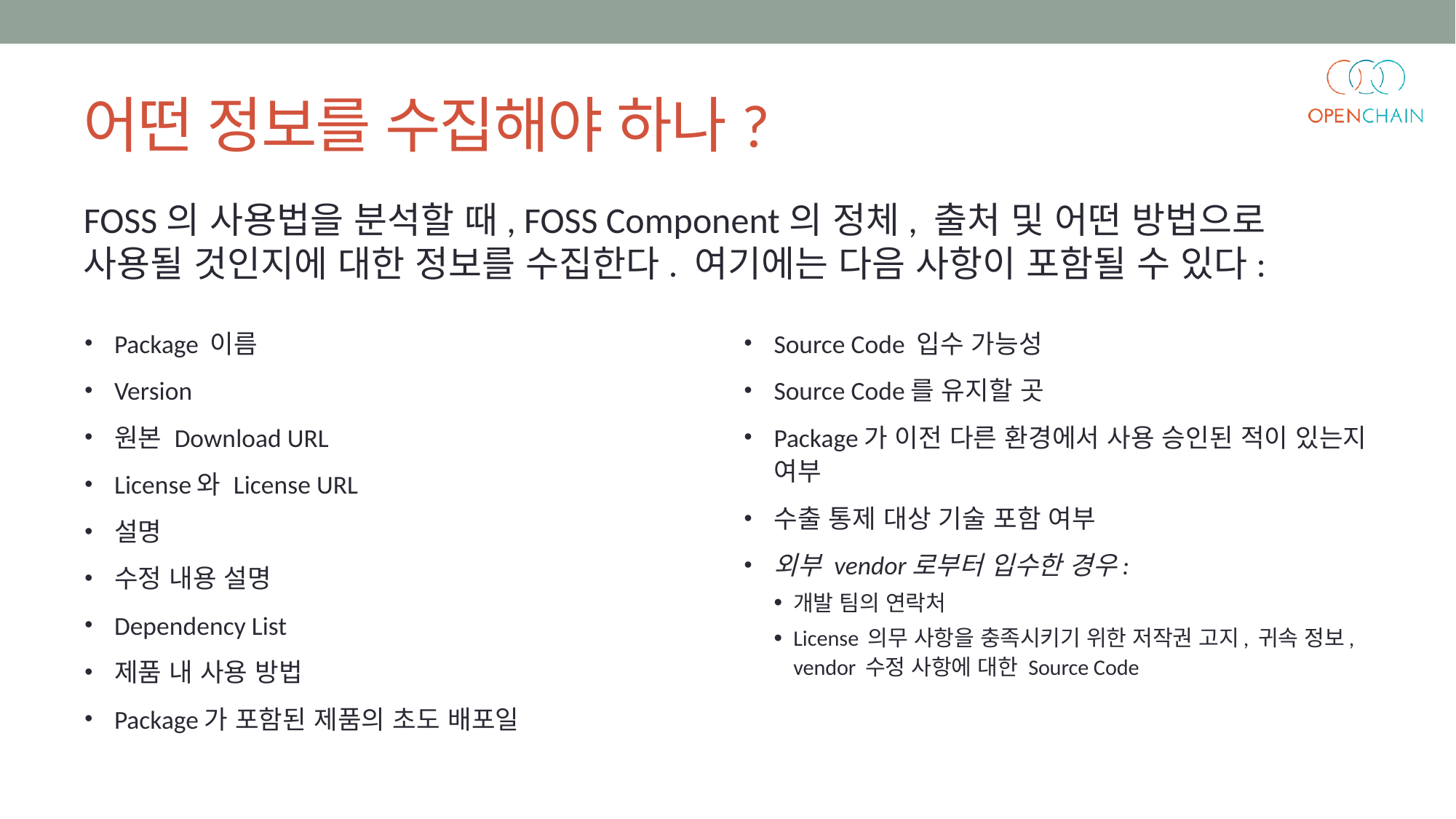

# 어떤 정보를 수집해야 하나?
FOSS의 사용법을 분석할 때, FOSS Component의 정체, 출처 및 어떤 방법으로 사용될 것인지에 대한 정보를 수집한다. 여기에는 다음 사항이 포함될 수 있다:
Package 이름
Version
원본 Download URL
License와 License URL
설명
수정 내용 설명
Dependency List
제품 내 사용 방법
Package가 포함된 제품의 초도 배포일
Source Code 입수 가능성
Source Code를 유지할 곳
Package가 이전 다른 환경에서 사용 승인된 적이 있는지 여부
수출 통제 대상 기술 포함 여부
외부 vendor로부터 입수한 경우:
개발 팀의 연락처
License 의무 사항을 충족시키기 위한 저작권 고지, 귀속 정보, vendor 수정 사항에 대한 Source Code